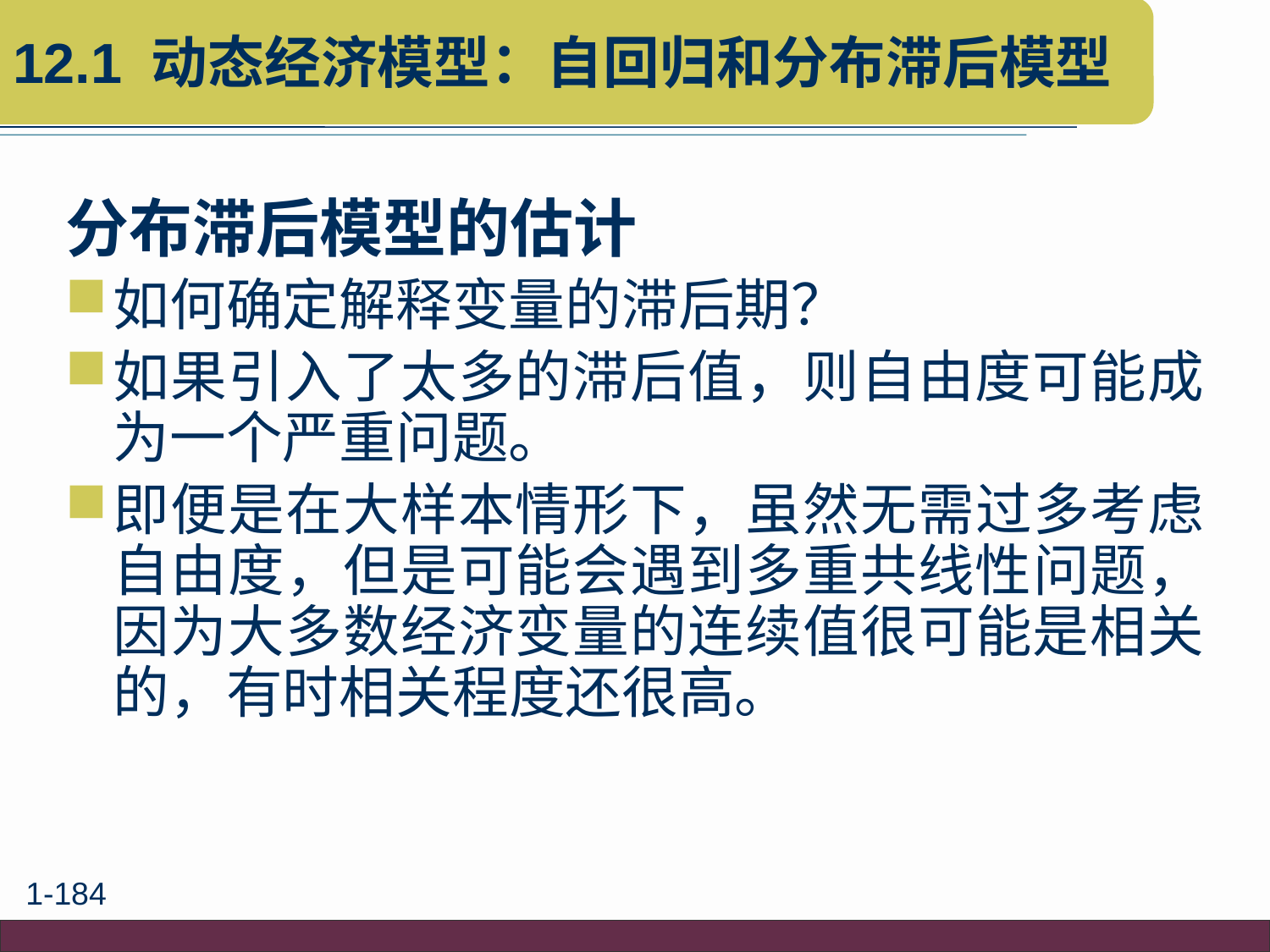

# 12.1 动态经济模型：自回归和分布滞后模型
分布滞后模型的估计
如何确定解释变量的滞后期？
如果引入了太多的滞后值，则自由度可能成为一个严重问题。
即便是在大样本情形下，虽然无需过多考虑自由度，但是可能会遇到多重共线性问题，因为大多数经济变量的连续值很可能是相关的，有时相关程度还很高。